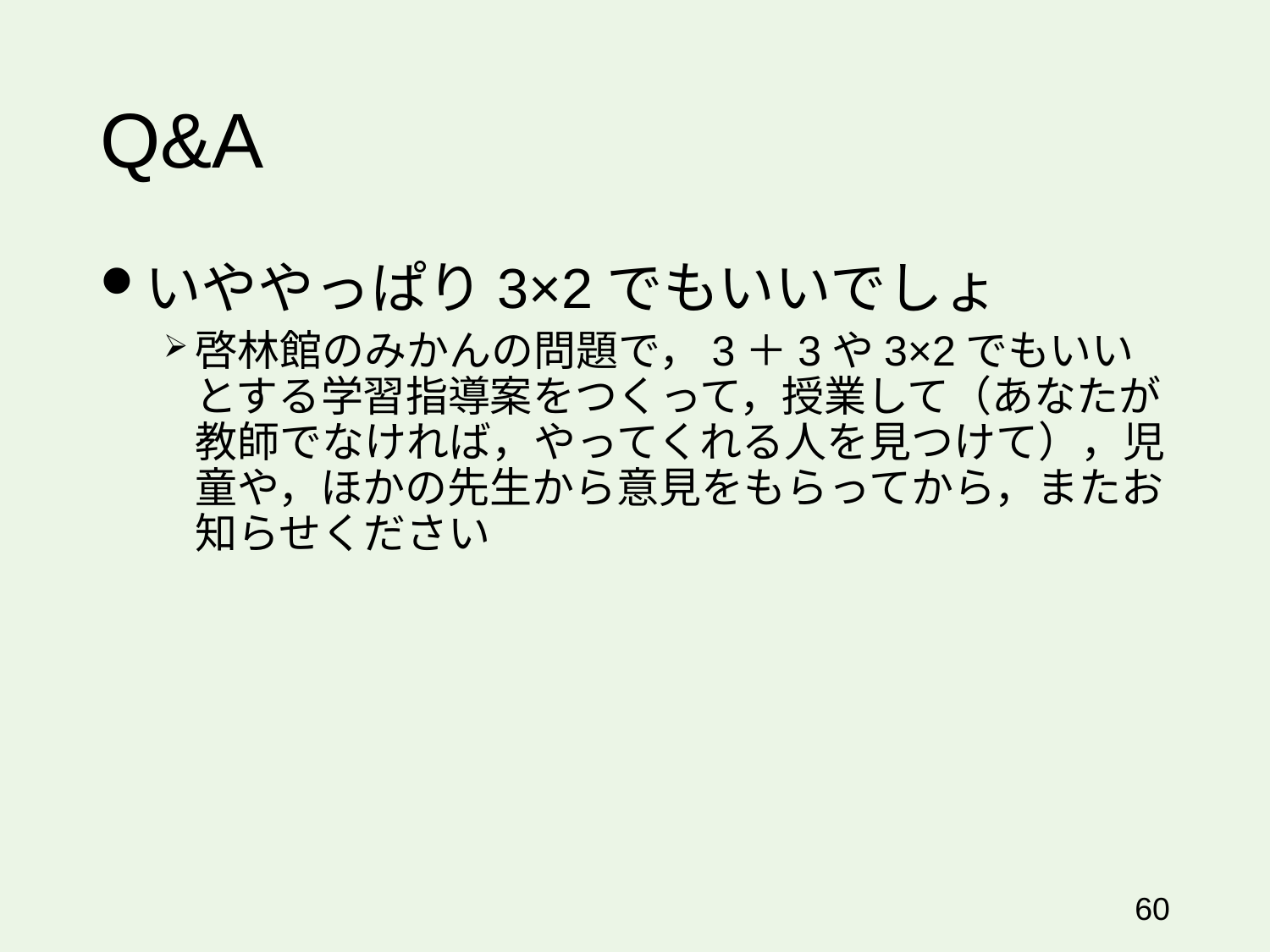

# Q&A
いややっぱり3×2でもいいでしょ
啓林館のみかんの問題で，3＋3や3×2でもいいとする学習指導案をつくって，授業して（あなたが教師でなければ，やってくれる人を見つけて），児童や，ほかの先生から意見をもらってから，またお知らせください
60